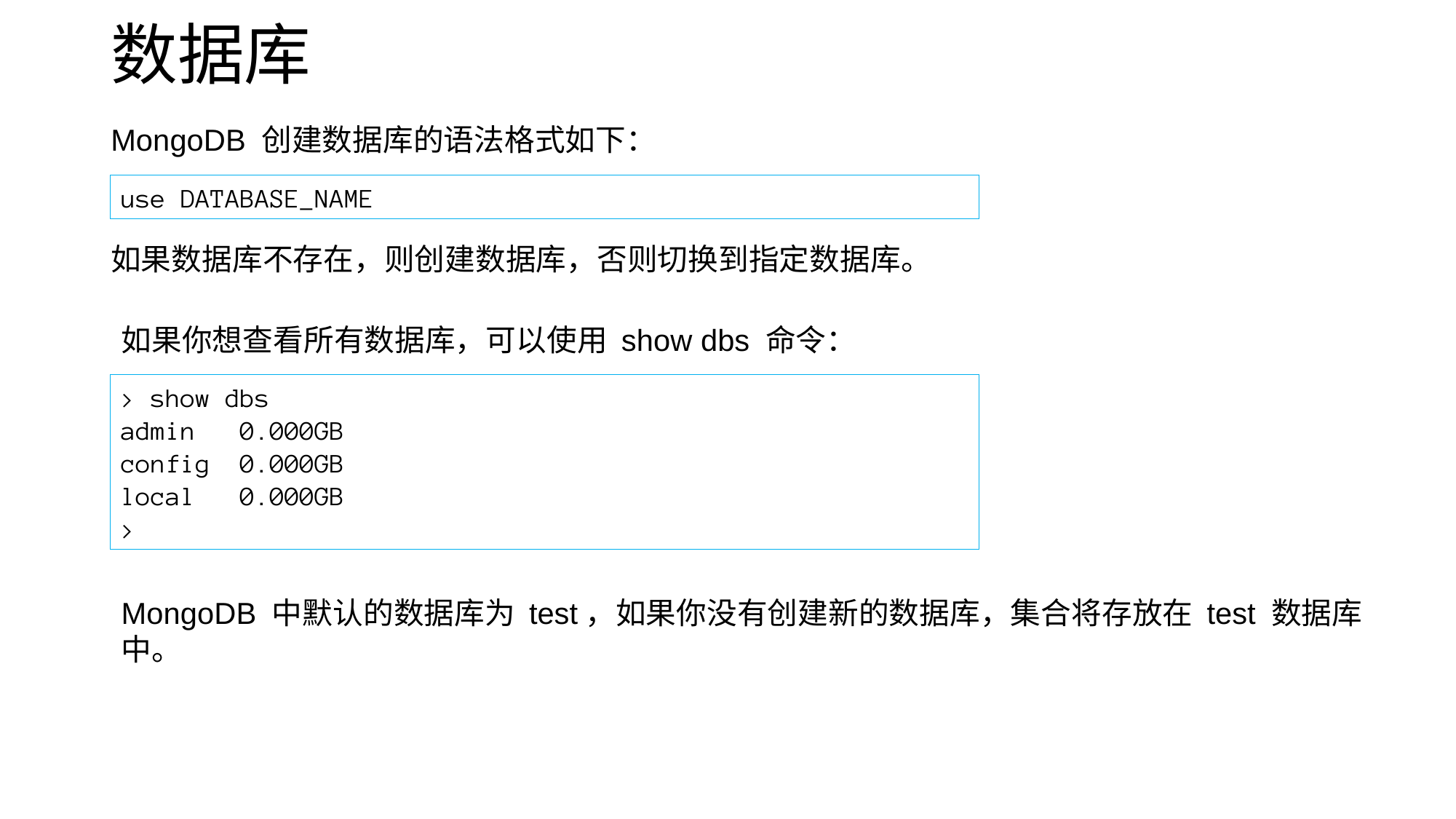

# 数据库
MongoDB 创建数据库的语法格式如下：
use DATABASE_NAME
如果数据库不存在，则创建数据库，否则切换到指定数据库。
如果你想查看所有数据库，可以使用 show dbs 命令：
> show dbs
admin   0.000GB
config  0.000GB
local   0.000GB
>
MongoDB 中默认的数据库为 test，如果你没有创建新的数据库，集合将存放在 test 数据库中。